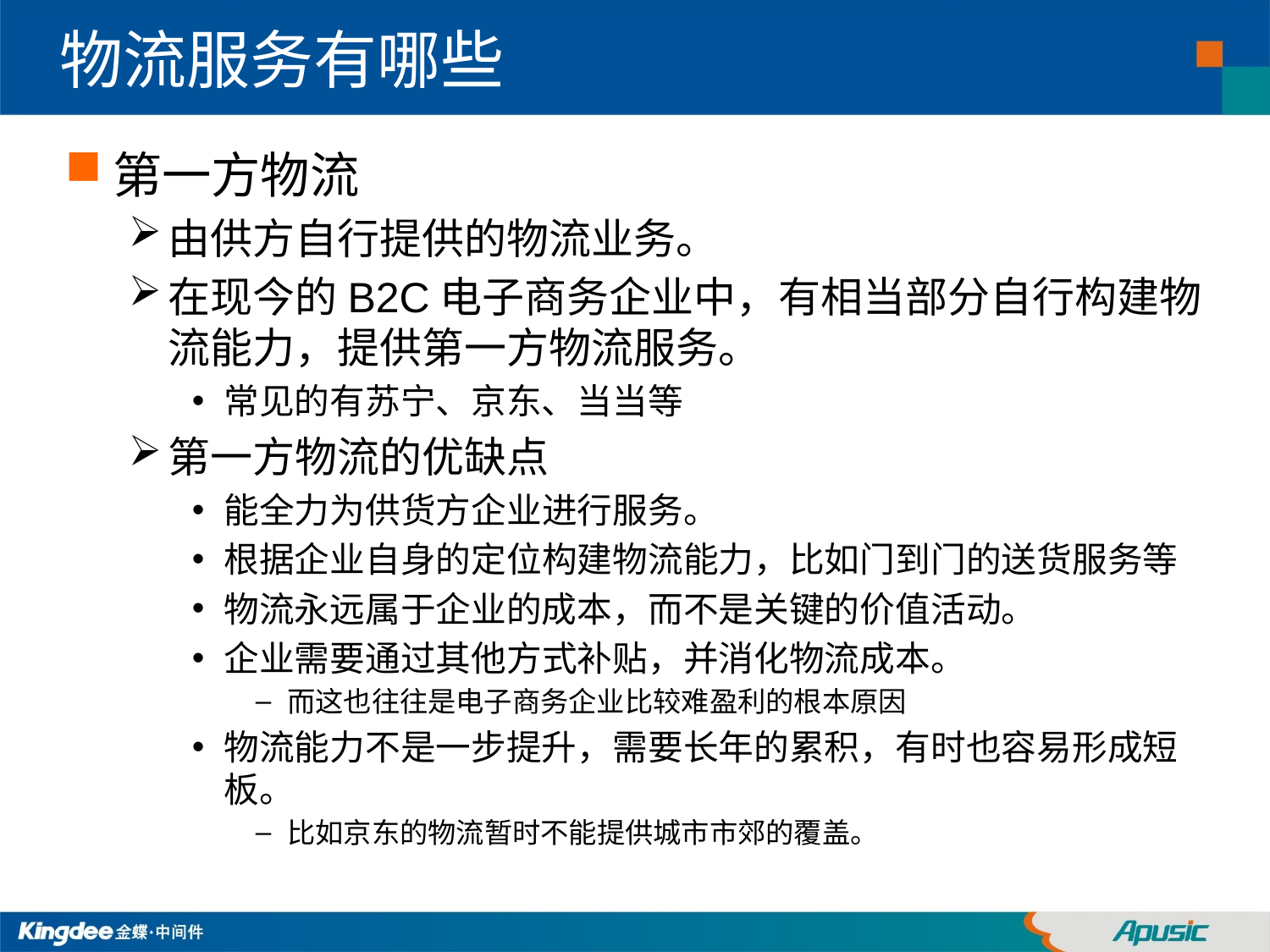

# 物流服务有哪些
第一方物流
由供方自行提供的物流业务。
在现今的B2C电子商务企业中，有相当部分自行构建物流能力，提供第一方物流服务。
常见的有苏宁、京东、当当等
第一方物流的优缺点
能全力为供货方企业进行服务。
根据企业自身的定位构建物流能力，比如门到门的送货服务等
物流永远属于企业的成本，而不是关键的价值活动。
企业需要通过其他方式补贴，并消化物流成本。
而这也往往是电子商务企业比较难盈利的根本原因
物流能力不是一步提升，需要长年的累积，有时也容易形成短板。
比如京东的物流暂时不能提供城市市郊的覆盖。